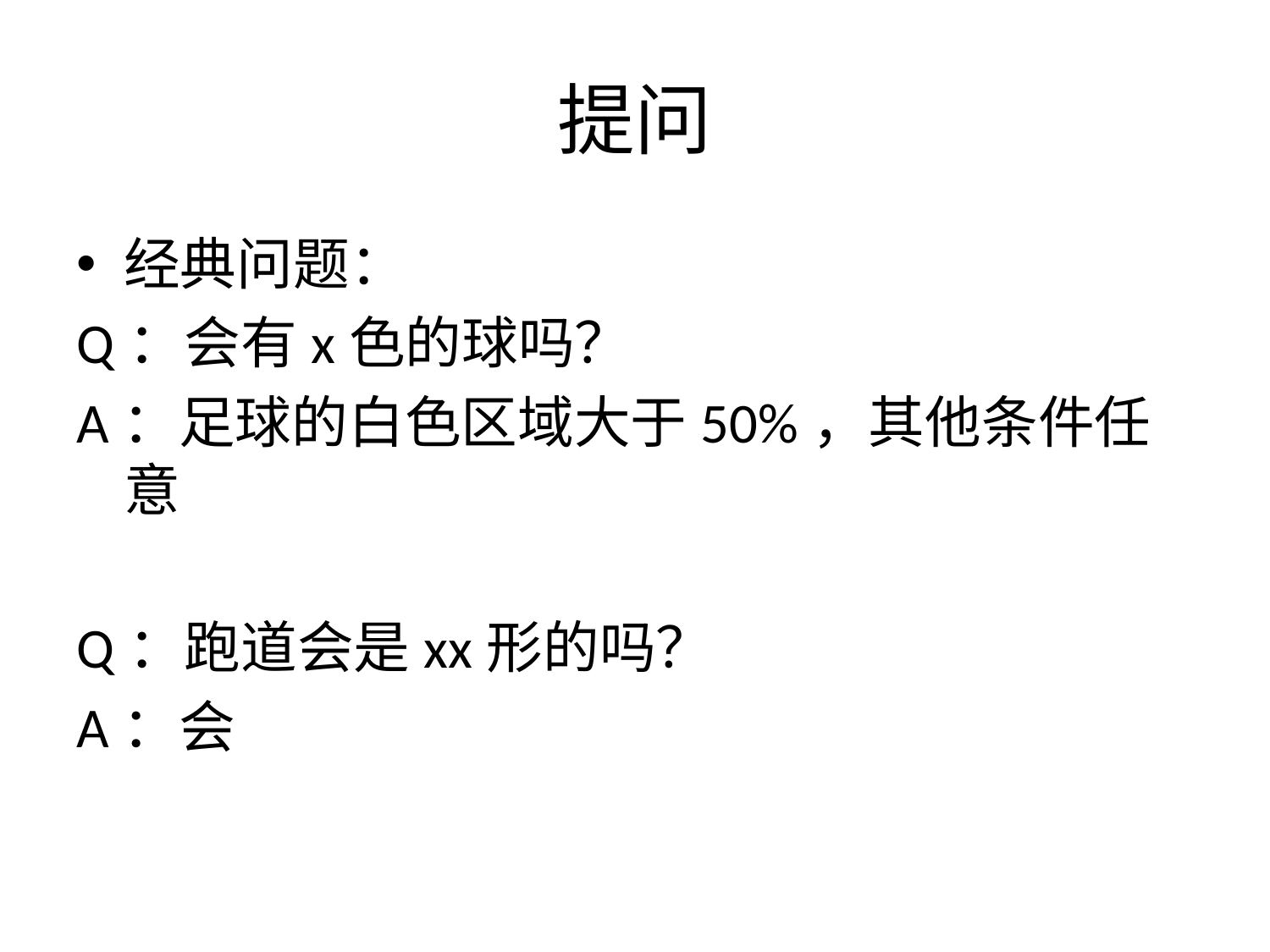

# 提问
经典问题：
Q：会有x色的球吗？
A：足球的白色区域大于50%，其他条件任意

Q：跑道会是xx形的吗？
A：会